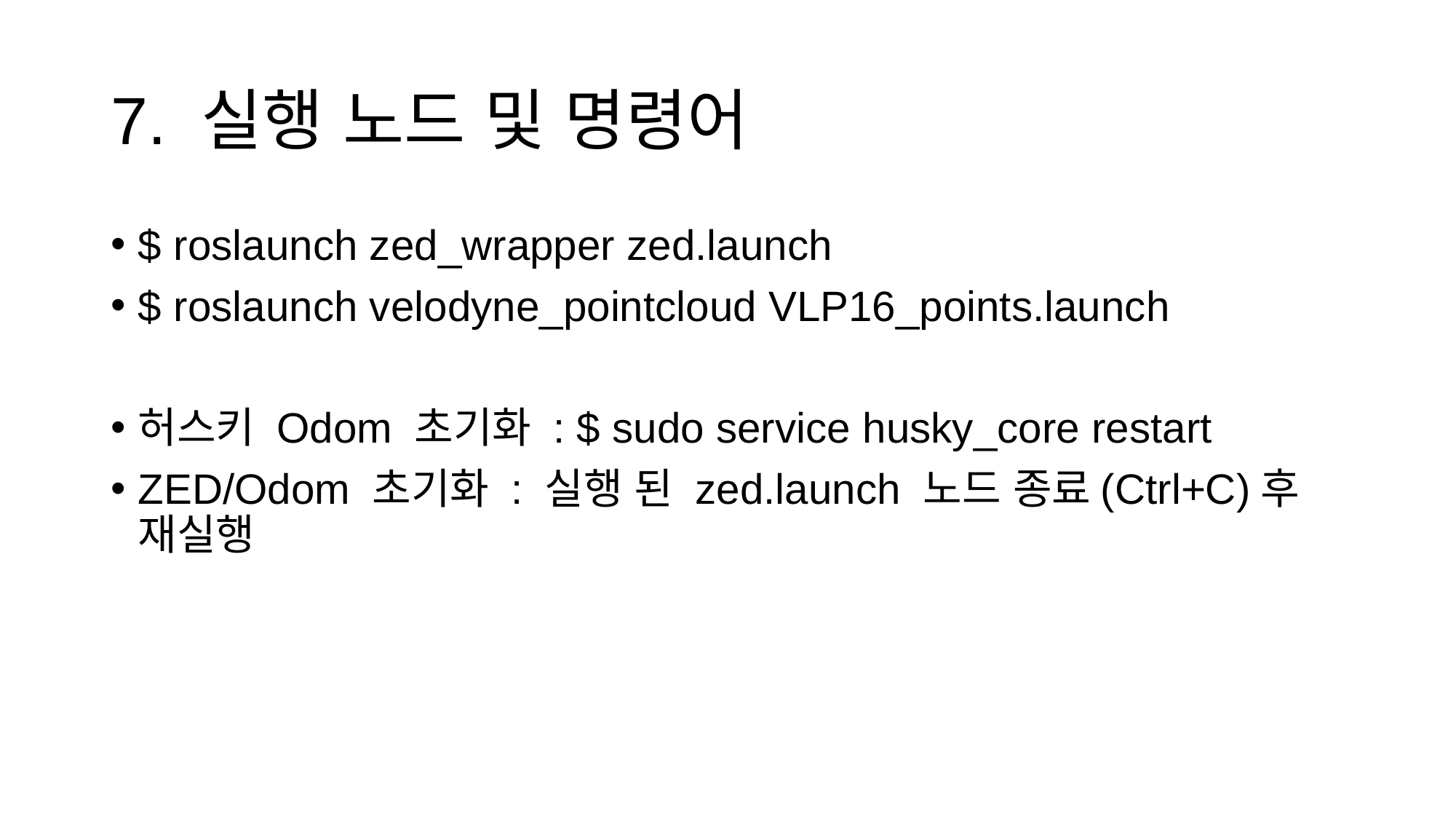

# 7. 실행 노드 및 명령어
$ roslaunch zed_wrapper zed.launch
$ roslaunch velodyne_pointcloud VLP16_points.launch

허스키 Odom 초기화 : $ sudo service husky_core restart
ZED/Odom 초기화 : 실행 된 zed.launch 노드 종료(Ctrl+C)후 재실행